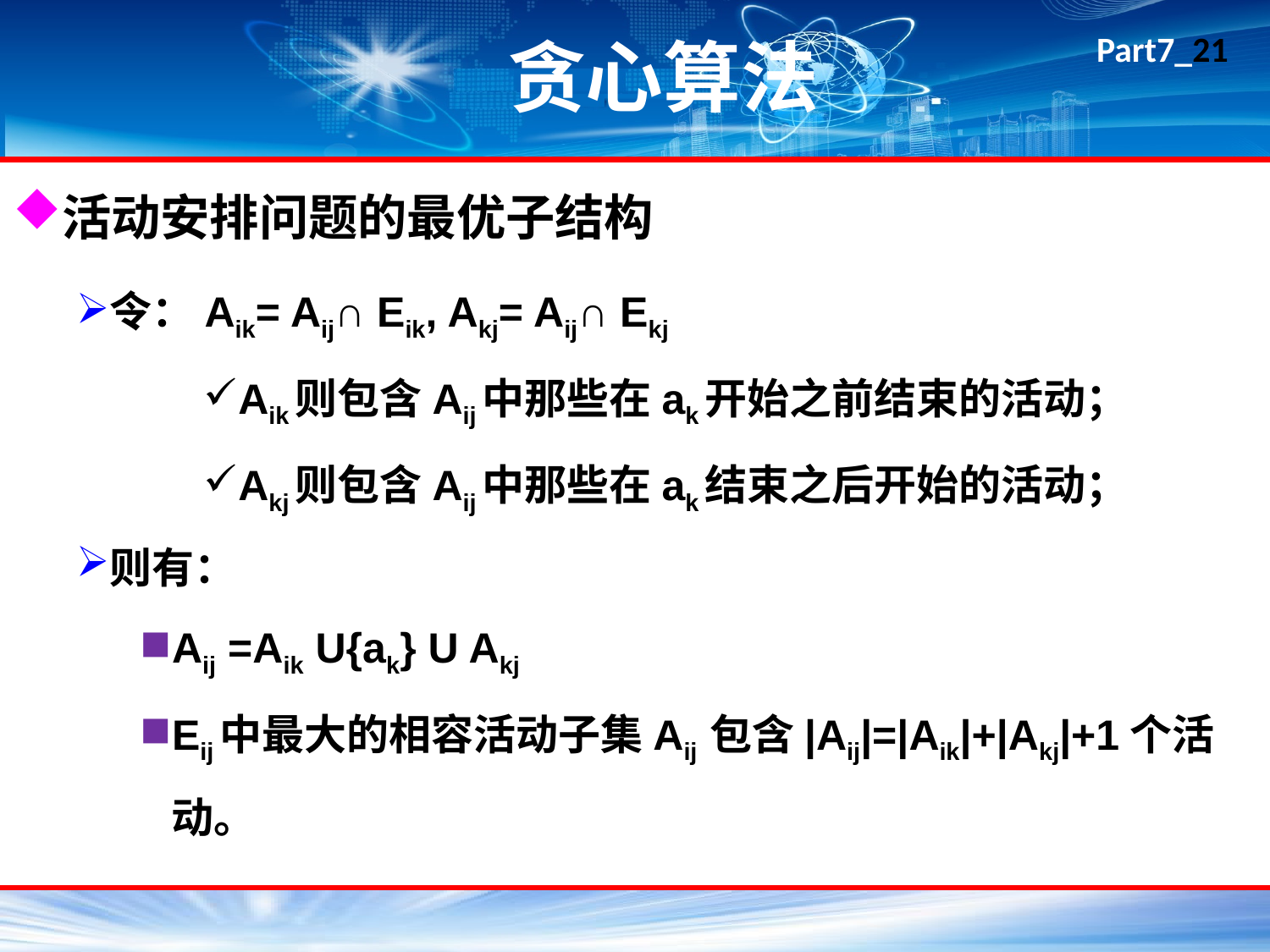

# 贪心算法
活动安排问题的最优子结构
令：Aik= Aij∩ Eik, Akj= Aij∩ Ekj
Aik则包含Aij中那些在ak开始之前结束的活动；
Akj则包含Aij中那些在ak结束之后开始的活动；
则有：
Aij =Aik U{ak} U Akj
Eij中最大的相容活动子集Aij 包含|Aij|=|Aik|+|Akj|+1个活动。